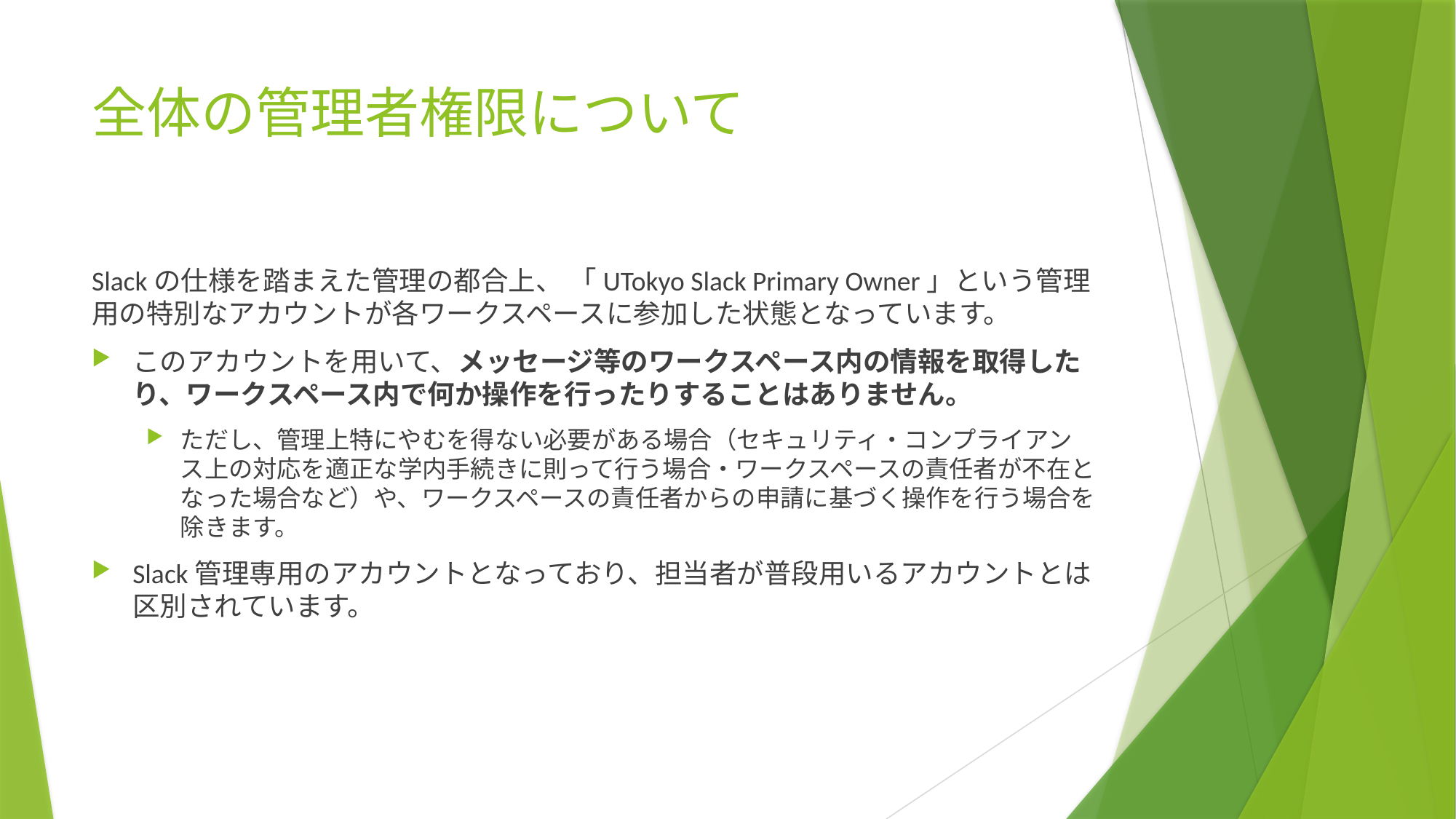

# 全体の管理者権限について
Slackの仕様を踏まえた管理の都合上、 「UTokyo Slack Primary Owner」という管理用の特別なアカウントが各ワークスペースに参加した状態となっています。
このアカウントを用いて、メッセージ等のワークスペース内の情報を取得したり、ワークスペース内で何か操作を行ったりすることはありません。
ただし、管理上特にやむを得ない必要がある場合（セキュリティ・コンプライアンス上の対応を適正な学内手続きに則って行う場合・ワークスペースの責任者が不在となった場合など）や、ワークスペースの責任者からの申請に基づく操作を行う場合を除きます。
Slack管理専用のアカウントとなっており、担当者が普段用いるアカウントとは区別されています。